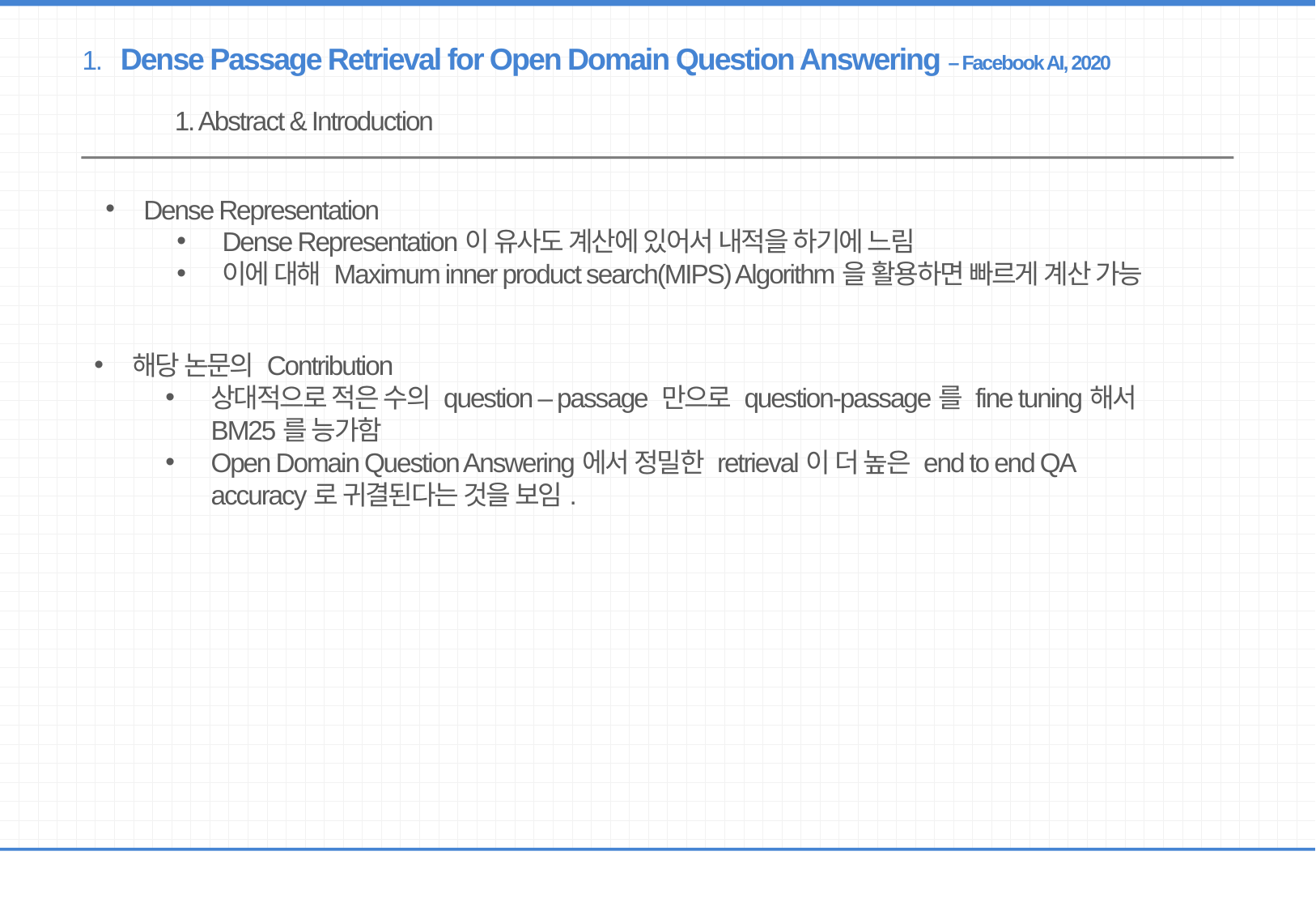

1.   Dense Passage Retrieval for Open Domain Question Answering – Facebook AI, 2020
1. Abstract & Introduction

Dense Representation
Dense Representation이 유사도 계산에 있어서 내적을 하기에 느림
이에 대해 Maximum inner product search(MIPS) Algorithm을 활용하면 빠르게 계산 가능

해당 논문의 Contribution
상대적으로 적은 수의 question – passage 만으로 question-passage를 fine tuning해서 BM25를 능가함
Open Domain Question Answering에서 정밀한 retrieval이 더 높은 end to end QA accuracy로 귀결된다는 것을 보임.